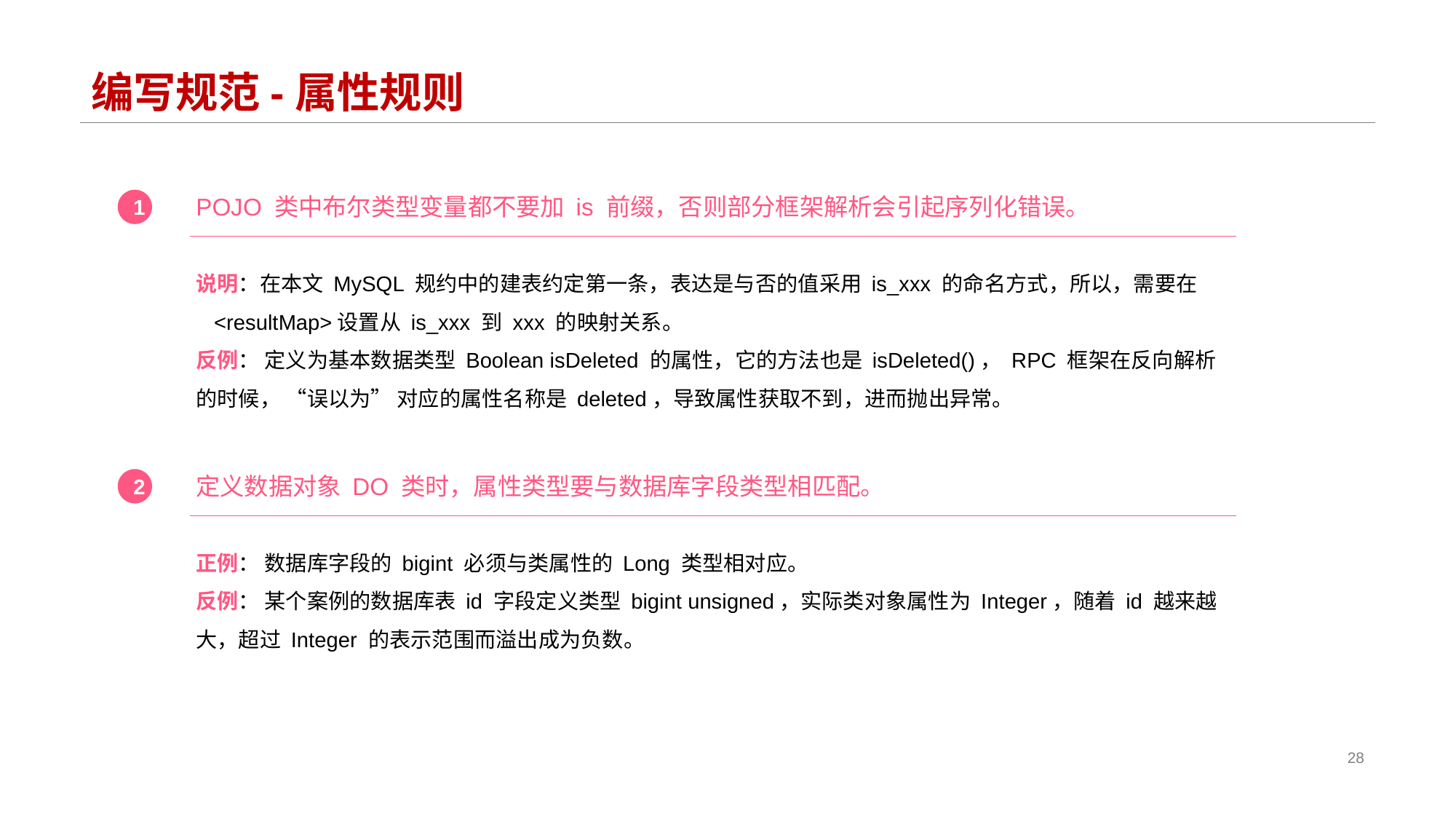

# 编写规范-属性规则
POJO 类中布尔类型变量都不要加 is 前缀，否则部分框架解析会引起序列化错误。
1
说明：在本文 MySQL 规约中的建表约定第一条，表达是与否的值采用 is_xxx 的命名方式，所以，需要在
   <resultMap>设置从 is_xxx 到 xxx 的映射关系。
反例： 定义为基本数据类型 Boolean isDeleted 的属性，它的方法也是 isDeleted()， RPC 框架在反向解析的时候， “误以为” 对应的属性名称是 deleted，导致属性获取不到，进而抛出异常。
定义数据对象 DO 类时，属性类型要与数据库字段类型相匹配。
2
正例： 数据库字段的 bigint 必须与类属性的 Long 类型相对应。
反例： 某个案例的数据库表 id 字段定义类型 bigint unsigned，实际类对象属性为 Integer，随着 id 越来越大，超过 Integer 的表示范围而溢出成为负数。
28